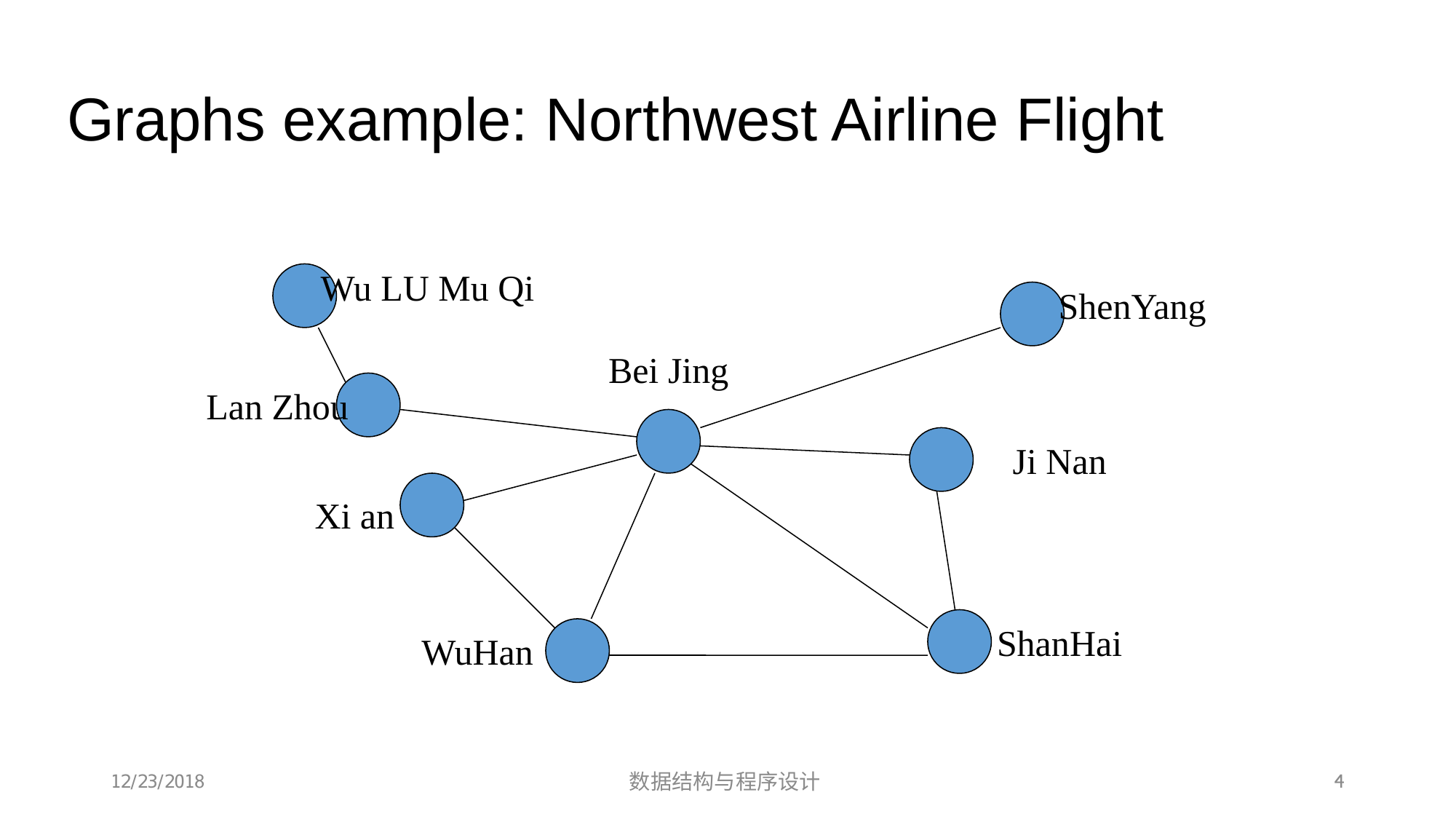

# Graphs example: Northwest Airline Flight
Wu LU Mu Qi

ShenYang

Bei Jing
Lan Zhou

Ji Nan

Xi an

ShanHai
WuHan

12/23/2018
数据结构与程序设计
4